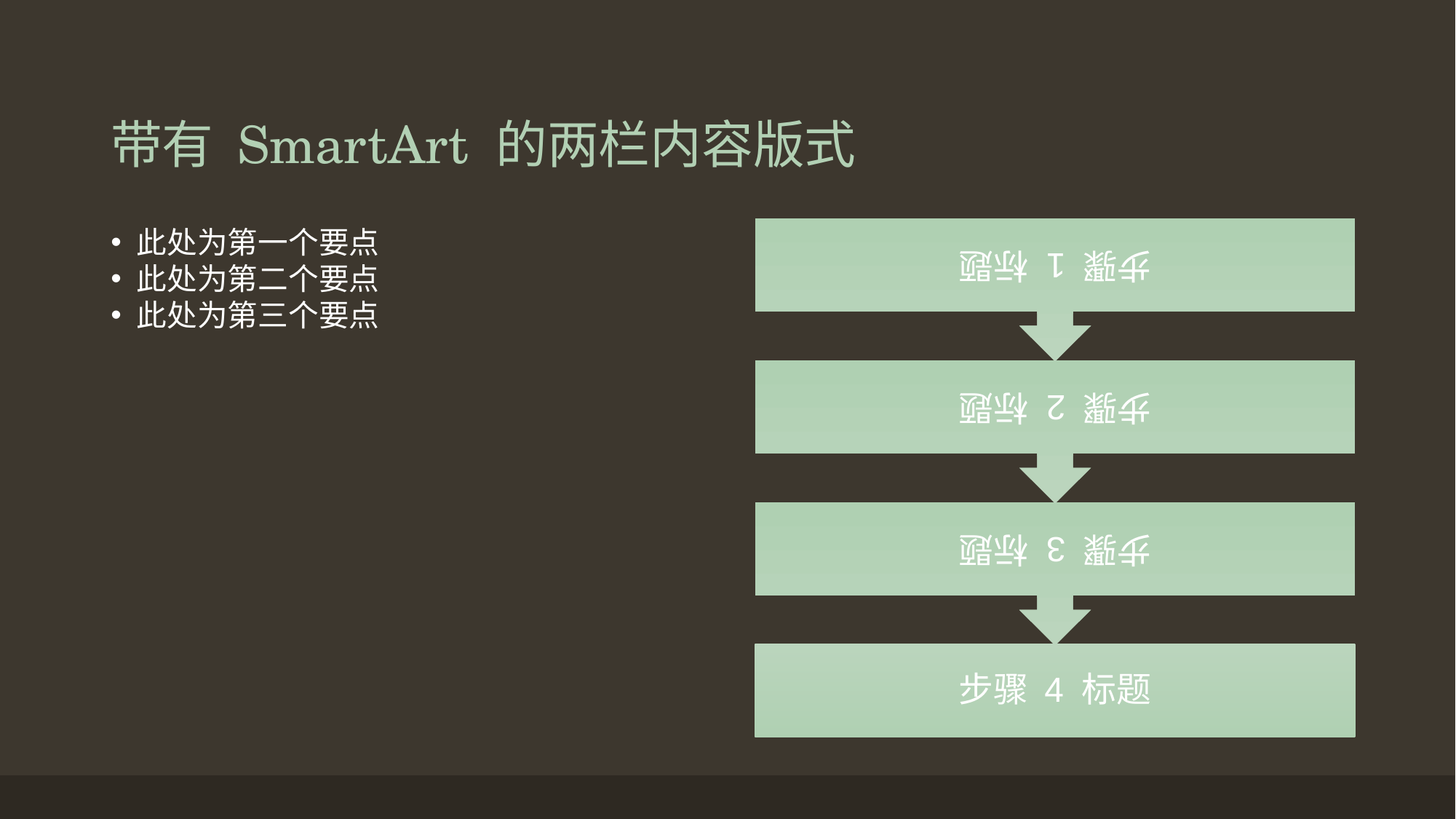

带有 SmartArt 的两栏内容版式
此处为第一个要点
此处为第二个要点
此处为第三个要点
步骤 1 标题
步骤 2 标题
步骤 3 标题
步骤 4 标题